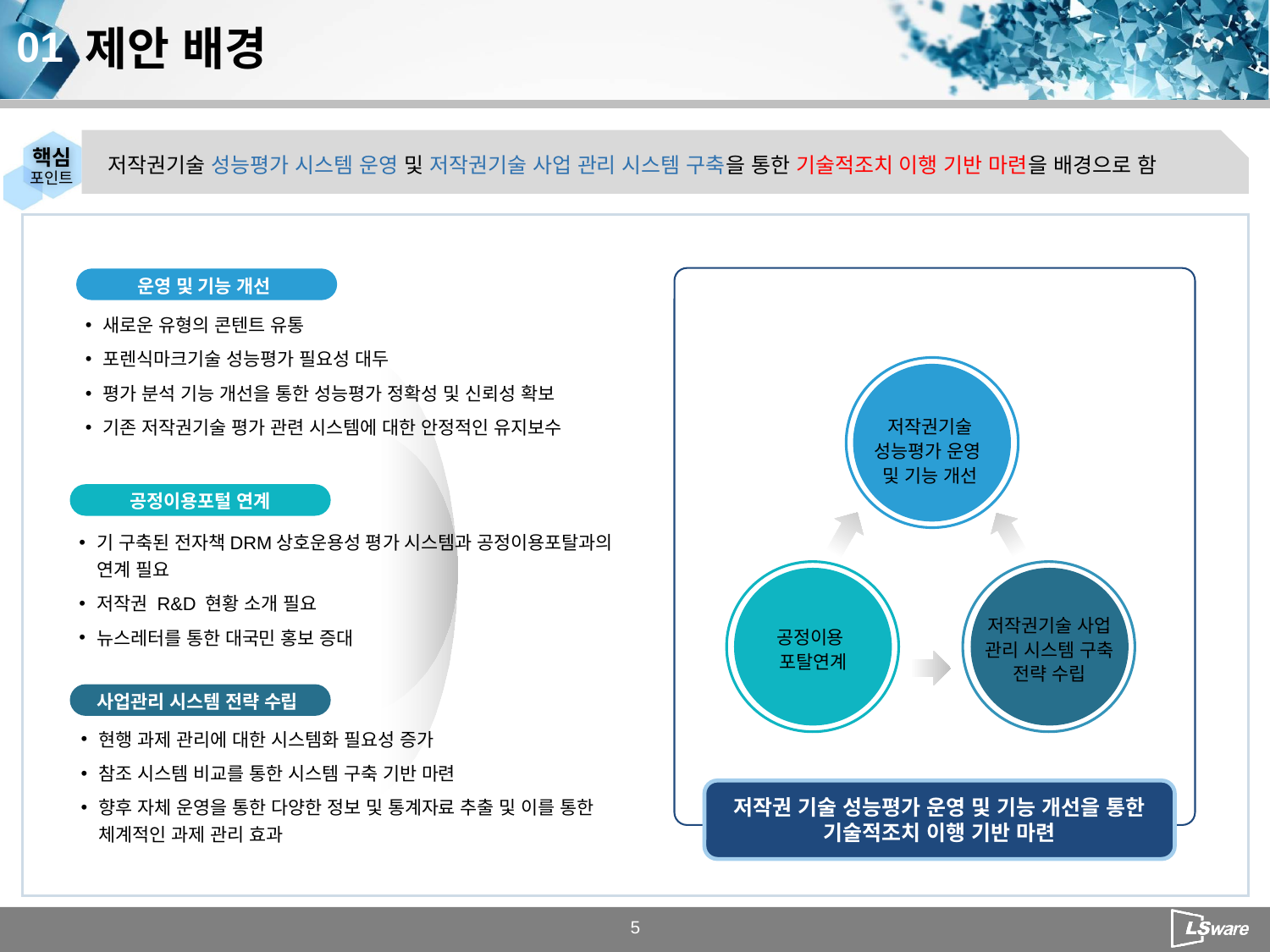

# 제안 배경
01
저작권기술 성능평가 시스템 운영 및 저작권기술 사업 관리 시스템 구축을 통한 기술적조치 이행 기반 마련을 배경으로 함

운영 및 기능 개선

새로운 유형의 콘텐트 유통
포렌식마크기술 성능평가 필요성 대두
평가 분석 기능 개선을 통한 성능평가 정확성 및 신뢰성 확보
기존 저작권기술 평가 관련 시스템에 대한 안정적인 유지보수

저작권기술 성능평가 운영
및 기능 개선

저작권기술 사업 관리 시스템 구축 전략 수립
공정이용
포탈연계

공정이용포털 연계

기 구축된 전자책DRM상호운용성 평가 시스템과 공정이용포탈과의 연계 필요
저작권 R&D 현황 소개 필요
뉴스레터를 통한 대국민 홍보 증대

사업관리 시스템 전략 수립
현행 과제 관리에 대한 시스템화 필요성 증가
참조 시스템 비교를 통한 시스템 구축 기반 마련
향후 자체 운영을 통한 다양한 정보 및 통계자료 추출 및 이를 통한 체계적인 과제 관리 효과

저작권 기술 성능평가 운영 및 기능 개선을 통한
기술적조치 이행 기반 마련